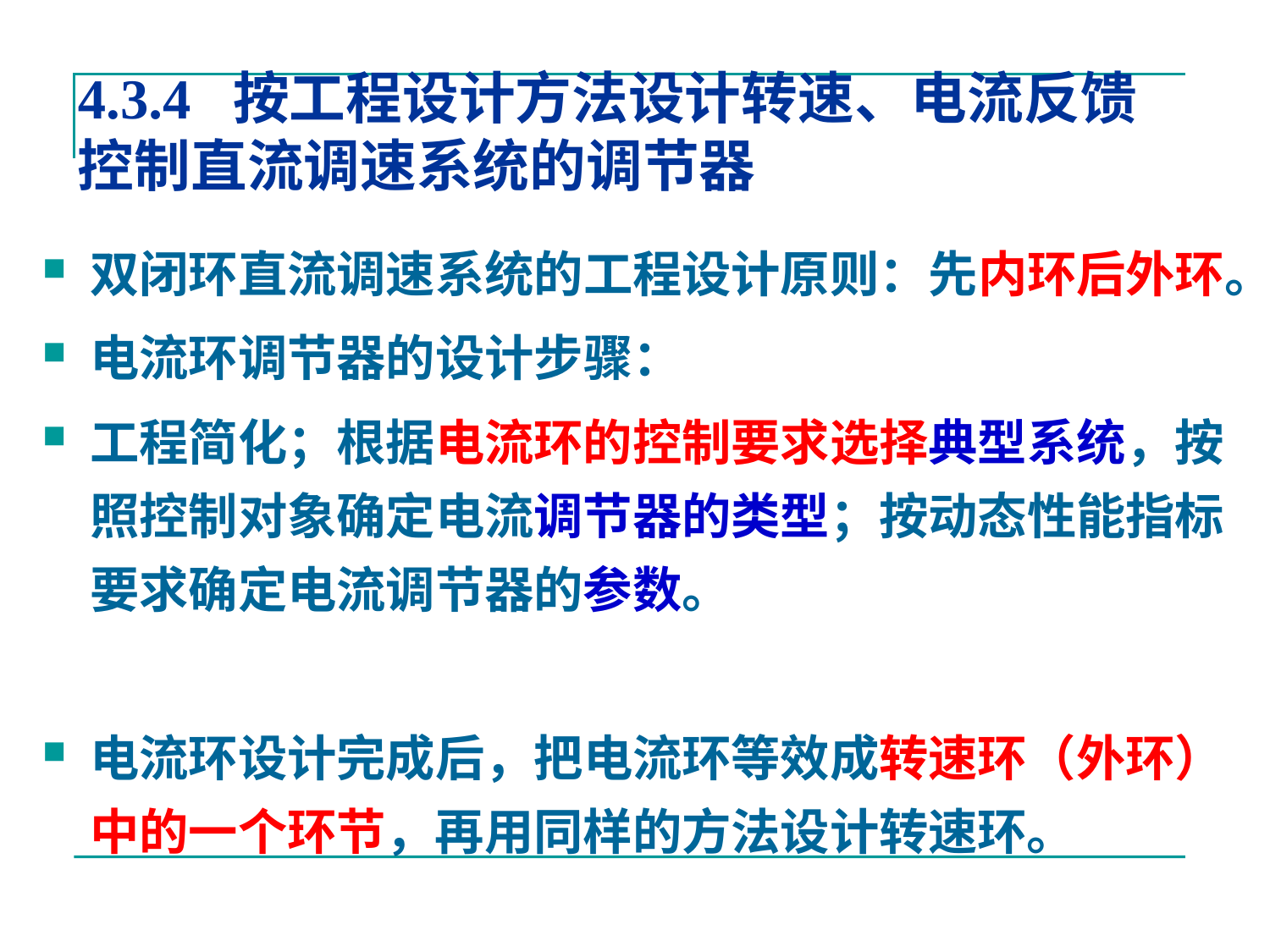

# 4.3.4  按工程设计方法设计转速、电流反馈控制直流调速系统的调节器
双闭环直流调速系统的工程设计原则：先内环后外环。
电流环调节器的设计步骤：
工程简化；根据电流环的控制要求选择典型系统，按照控制对象确定电流调节器的类型；按动态性能指标要求确定电流调节器的参数。

电流环设计完成后，把电流环等效成转速环（外环）中的一个环节，再用同样的方法设计转速环。